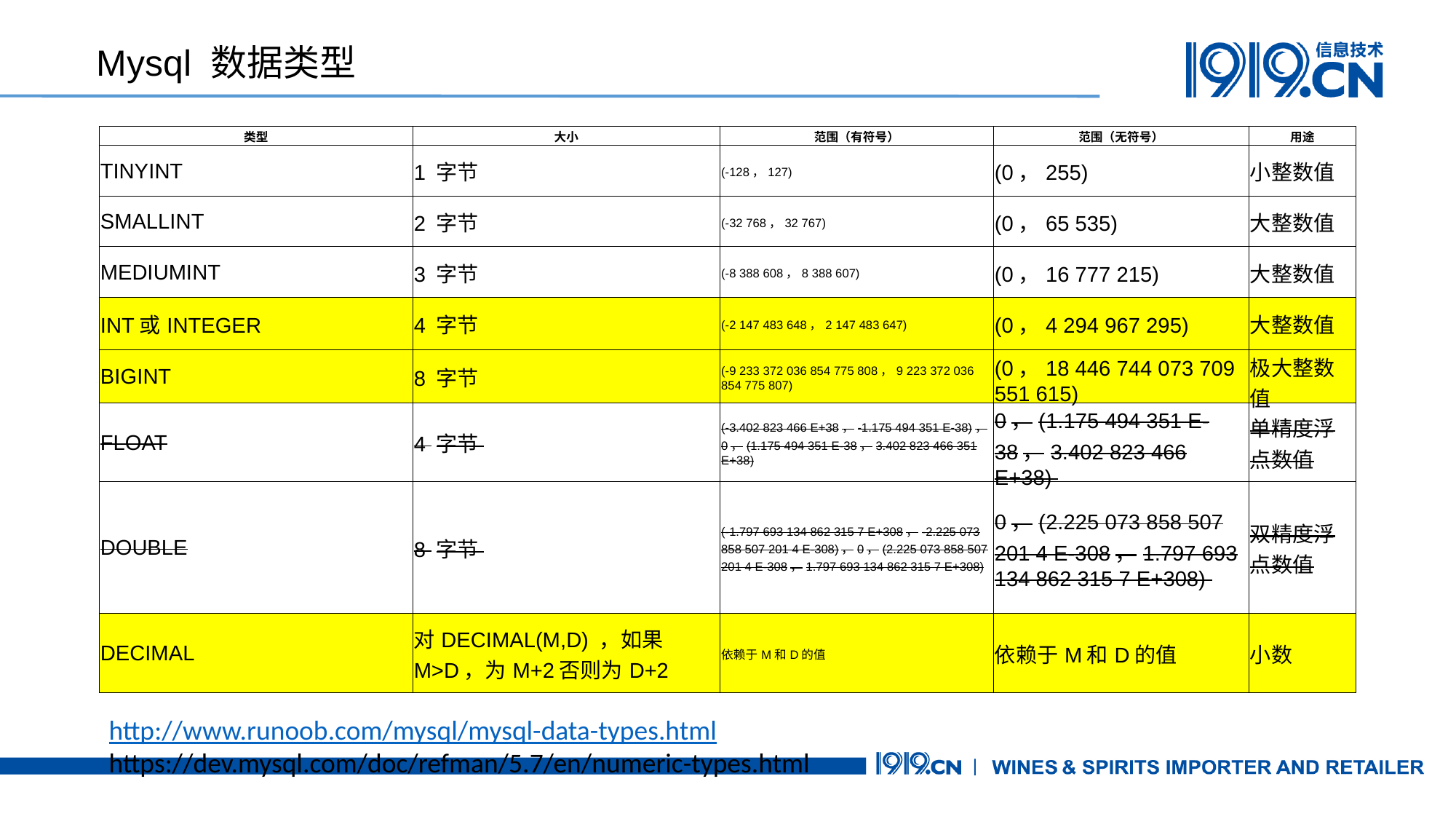

Mysql 数据类型
| 类型 | 大小 | 范围（有符号） | 范围（无符号） | 用途 |
| --- | --- | --- | --- | --- |
| TINYINT | 1 字节 | (-128，127) | (0，255) | 小整数值 |
| SMALLINT | 2 字节 | (-32 768，32 767) | (0，65 535) | 大整数值 |
| MEDIUMINT | 3 字节 | (-8 388 608，8 388 607) | (0，16 777 215) | 大整数值 |
| INT或INTEGER | 4 字节 | (-2 147 483 648，2 147 483 647) | (0，4 294 967 295) | 大整数值 |
| BIGINT | 8 字节 | (-9 233 372 036 854 775 808，9 223 372 036 854 775 807) | (0，18 446 744 073 709 551 615) | 极大整数值 |
| FLOAT | 4 字节 | (-3.402 823 466 E+38，-1.175 494 351 E-38)，0，(1.175 494 351 E-38，3.402 823 466 351 E+38) | 0，(1.175 494 351 E-38，3.402 823 466 E+38) | 单精度浮点数值 |
| DOUBLE | 8 字节 | (-1.797 693 134 862 315 7 E+308，-2.225 073 858 507 201 4 E-308)，0，(2.225 073 858 507 201 4 E-308，1.797 693 134 862 315 7 E+308) | 0，(2.225 073 858 507 201 4 E-308，1.797 693 134 862 315 7 E+308) | 双精度浮点数值 |
| DECIMAL | 对DECIMAL(M,D) ，如果M>D，为M+2否则为D+2 | 依赖于M和D的值 | 依赖于M和D的值 | 小数 |
http://www.runoob.com/mysql/mysql-data-types.html
https://dev.mysql.com/doc/refman/5.7/en/numeric-types.html
10